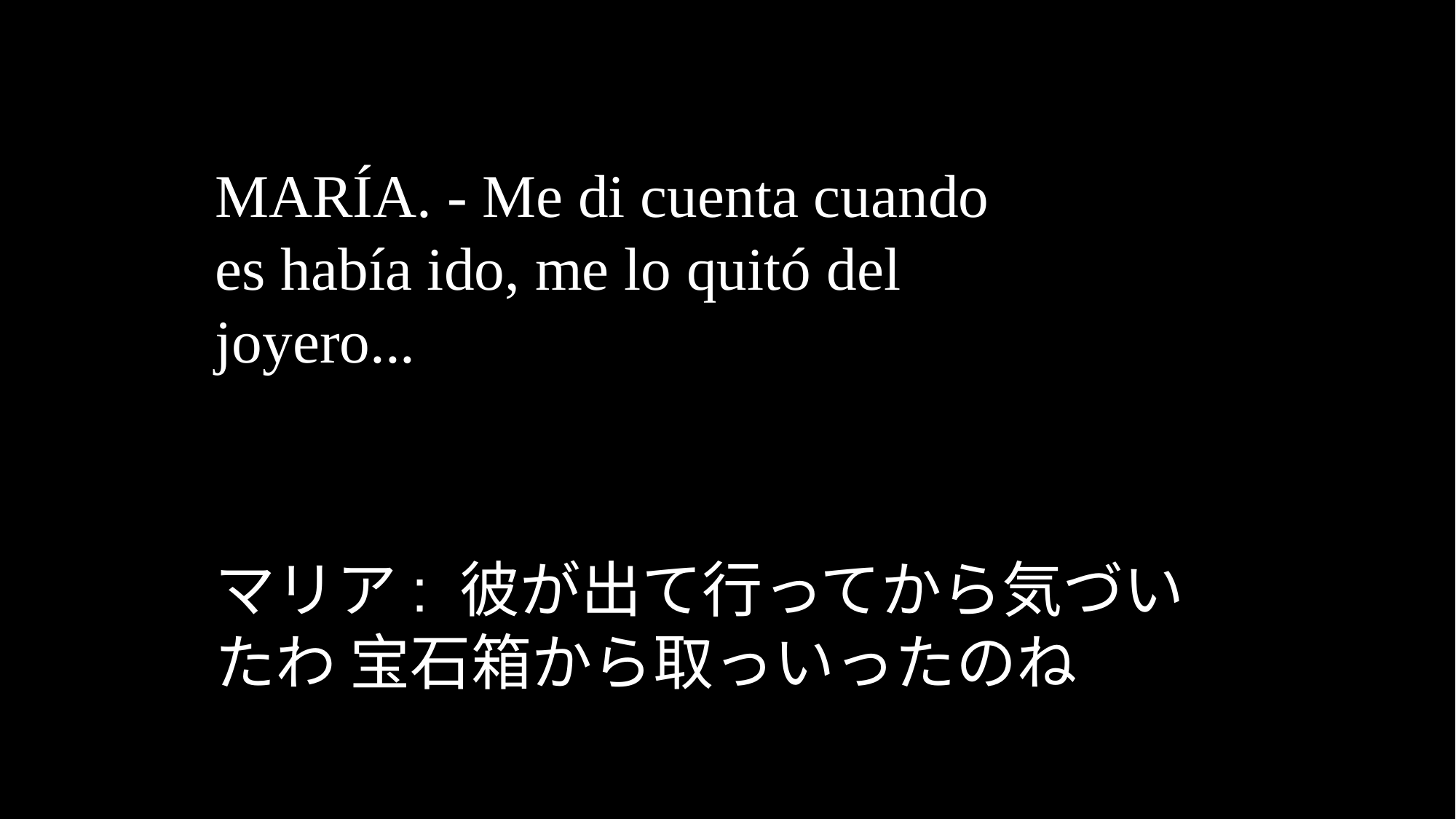

MARÍA. - Me di cuenta cuando es había ido, me lo quitó del joyero...

マリア: 彼が出て行ってから気づいたわ 宝石箱から取っいったのね